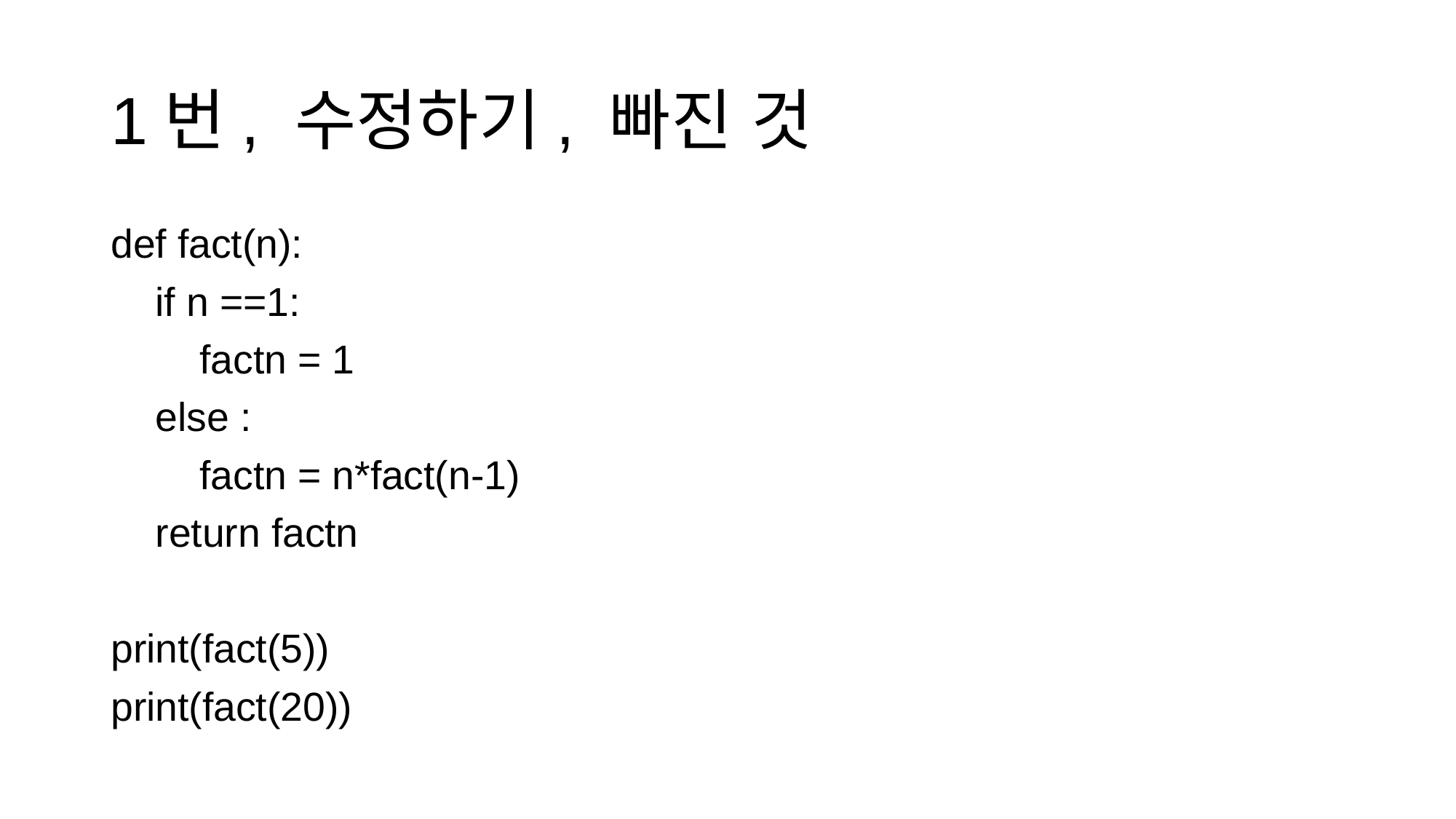

# 1번, 수정하기, 빠진 것
def fact(n):
    if n ==1:
        factn = 1
    else :
        factn = n*fact(n-1)
    return factn

print(fact(5))
print(fact(20))